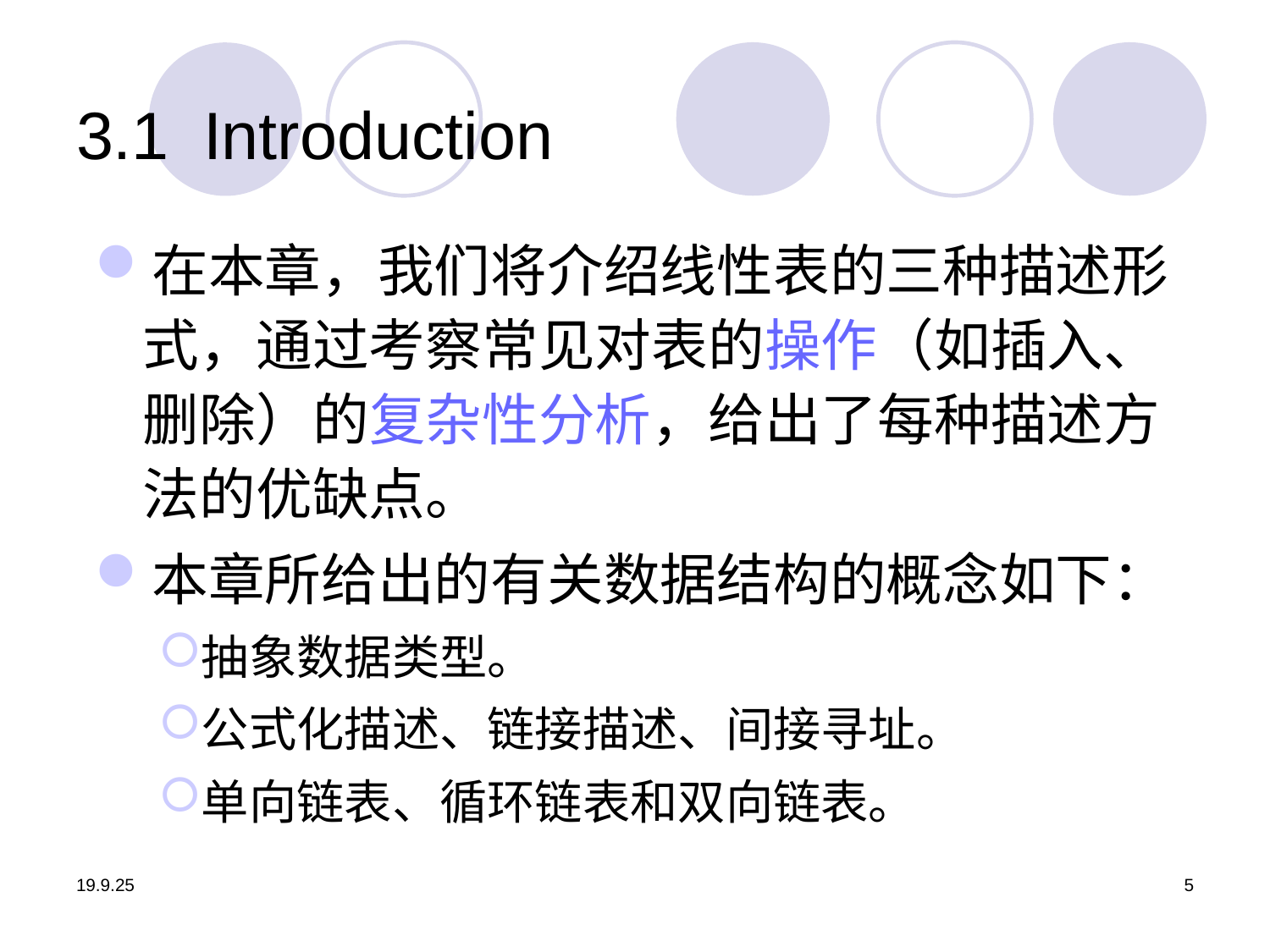

# 3.1	Introduction
在本章，我们将介绍线性表的三种描述形式，通过考察常见对表的操作（如插入、删除）的复杂性分析，给出了每种描述方法的优缺点。
本章所给出的有关数据结构的概念如下：
抽象数据类型。
公式化描述、链接描述、间接寻址。
单向链表、循环链表和双向链表。
19.9.25
5